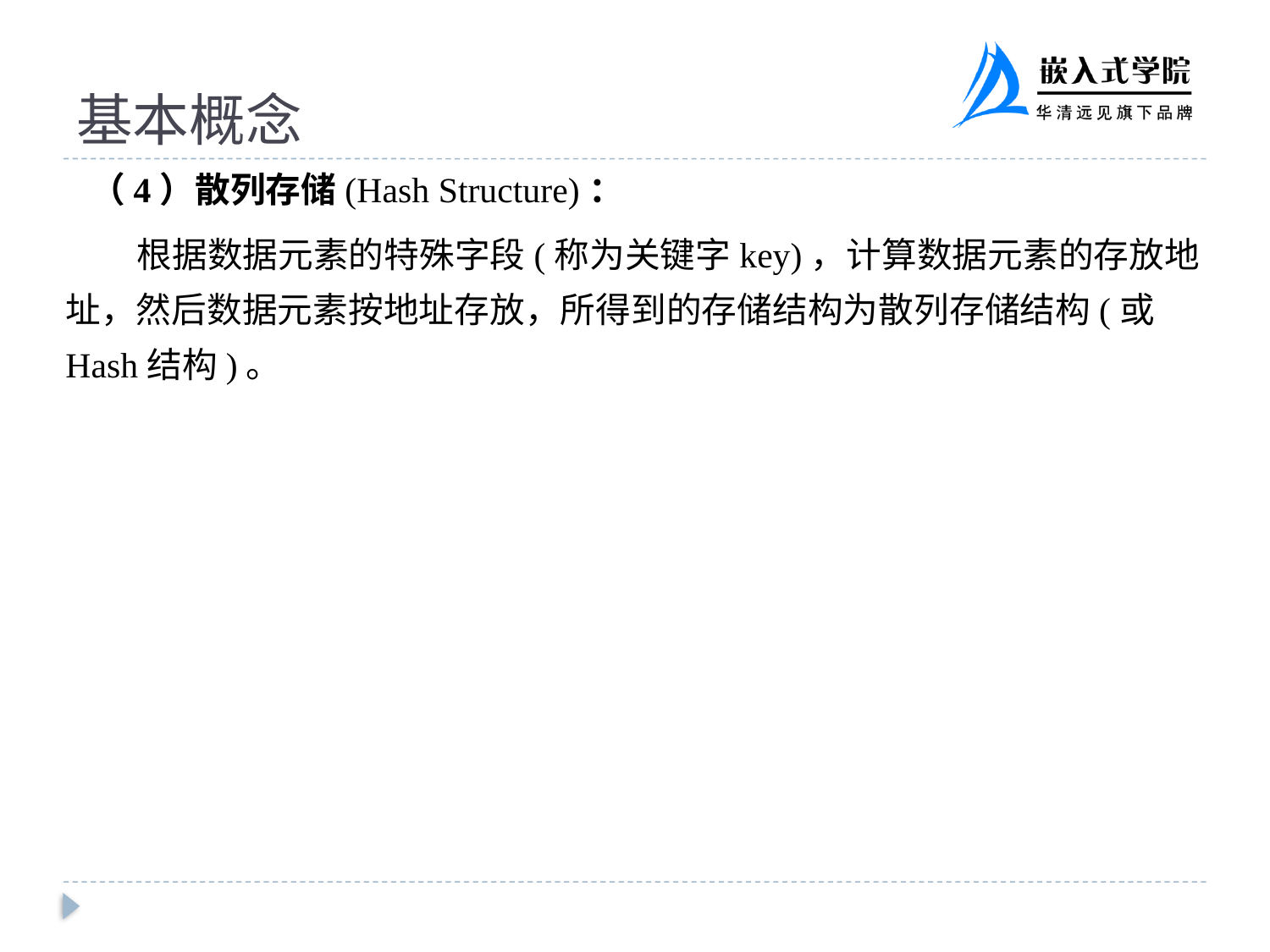

# 基本概念
  （4）散列存储(Hash Structure)：
        根据数据元素的特殊字段(称为关键字key)，计算数据元素的存放地址，然后数据元素按地址存放，所得到的存储结构为散列存储结构(或Hash结构)。

20